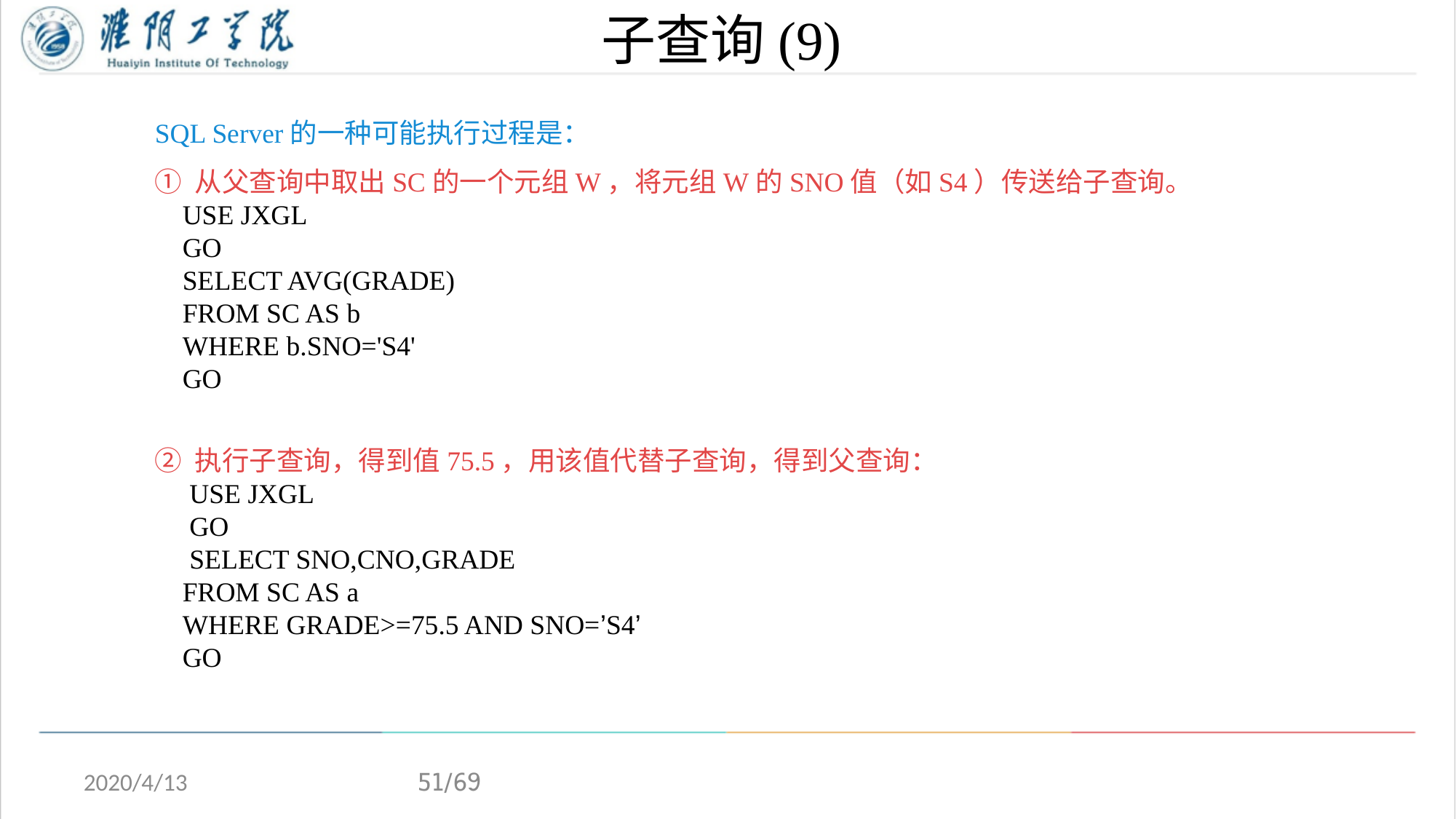

# 子查询(9)
SQL Server的一种可能执行过程是：
① 从父查询中取出SC的一个元组W，将元组W的SNO值（如S4）传送给子查询。
    USE JXGL
    GO
    SELECT AVG(GRADE)
    FROM SC AS b
    WHERE b.SNO='S4'
    GO

② 执行子查询，得到值75.5，用该值代替子查询，得到父查询：
     USE JXGL
     GO
     SELECT SNO,CNO,GRADE
    FROM SC AS a
    WHERE GRADE>=75.5 AND SNO=’S4’
    GO
51/69
2020/4/13